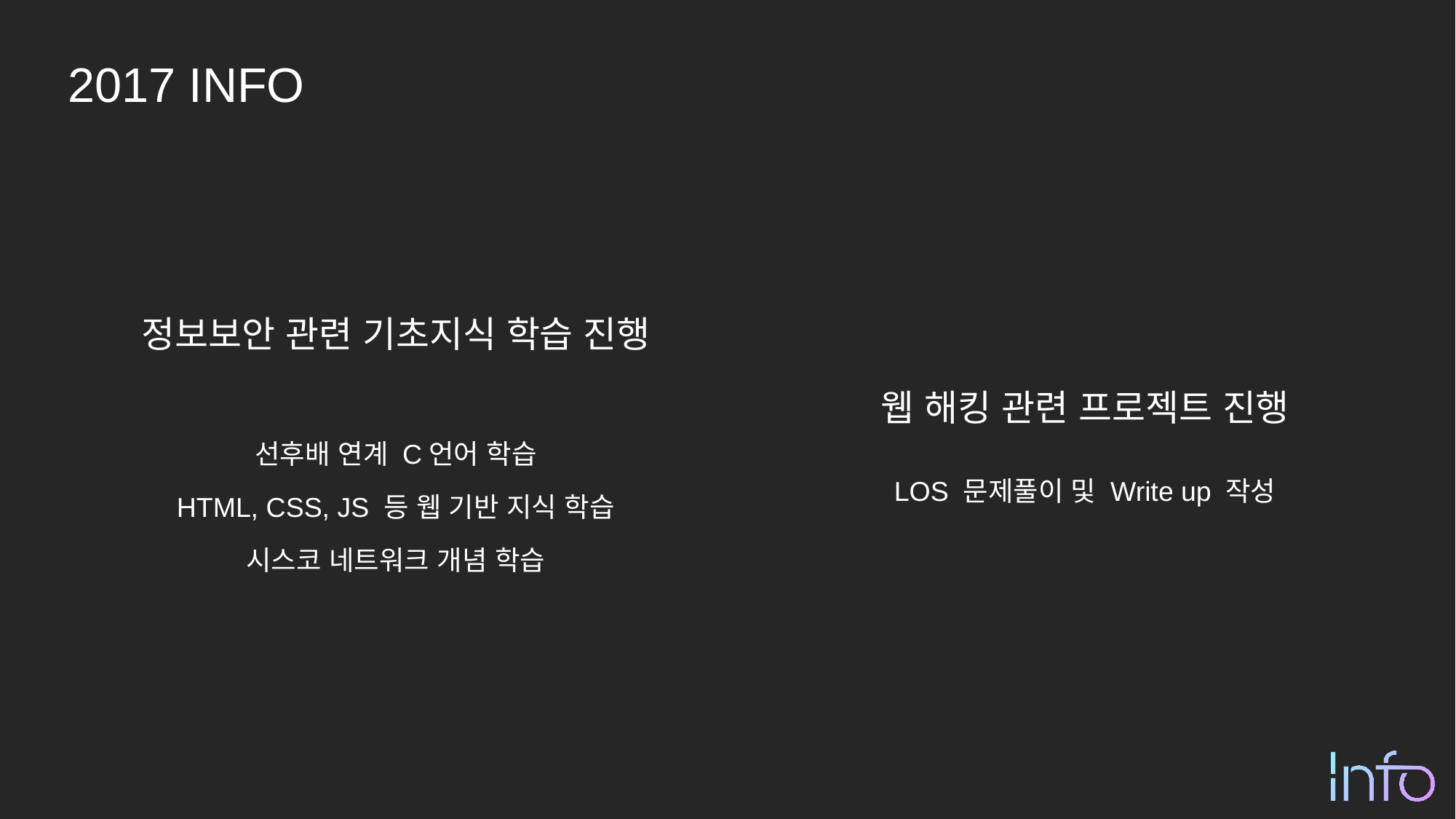

2017 INFO
정보보안 관련 기초지식 학습 진행
웹 해킹 관련 프로젝트 진행
선후배 연계 C언어 학습
LOS 문제풀이 및 Write up 작성
HTML, CSS, JS 등 웹 기반 지식 학습
시스코 네트워크 개념 학습